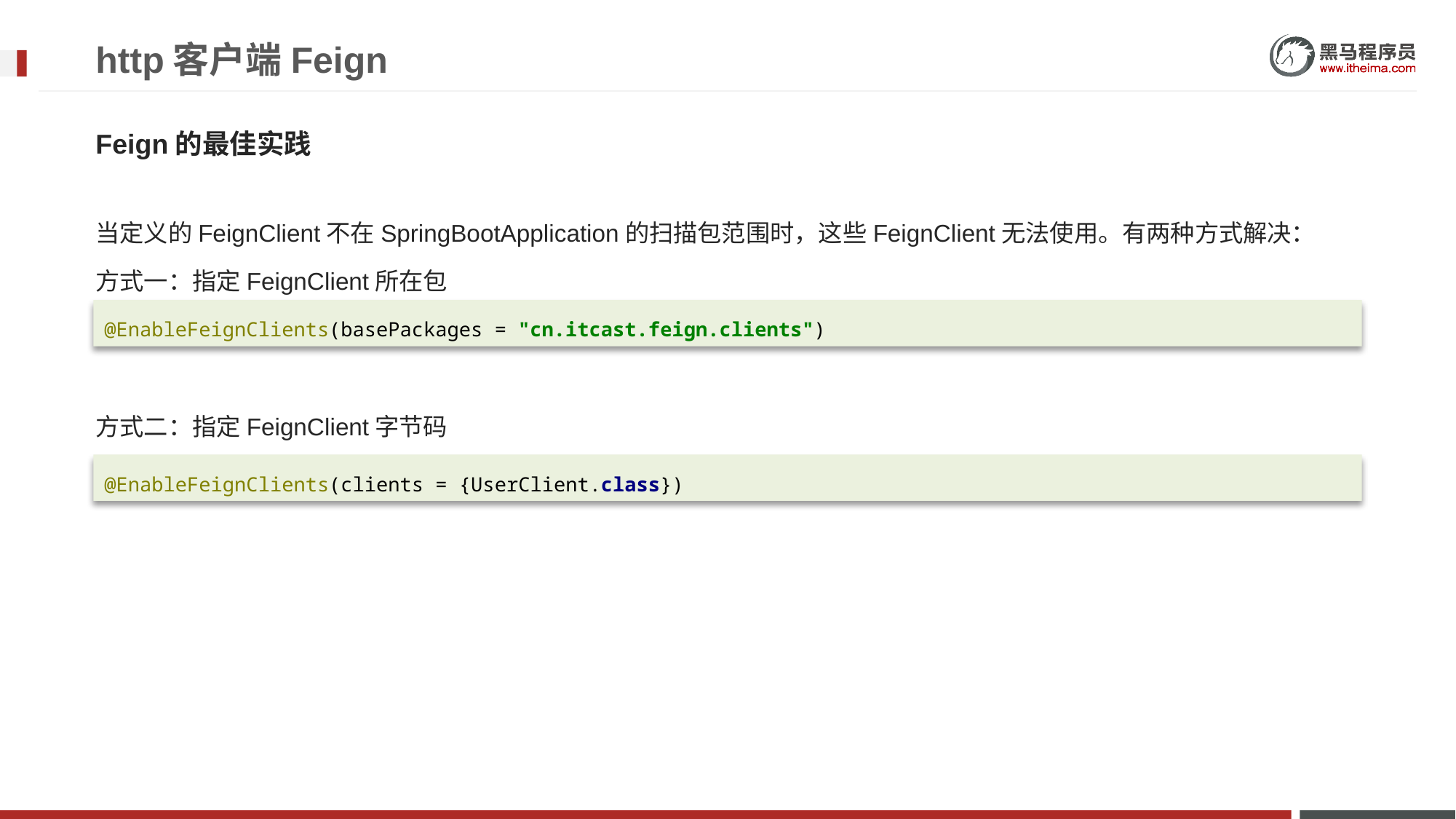

# http客户端Feign
Feign的最佳实践
当定义的FeignClient不在SpringBootApplication的扫描包范围时，这些FeignClient无法使用。有两种方式解决：
方式一：指定FeignClient所在包

方式二：指定FeignClient字节码
@EnableFeignClients(basePackages = "cn.itcast.feign.clients")
@EnableFeignClients(clients = {UserClient.class})